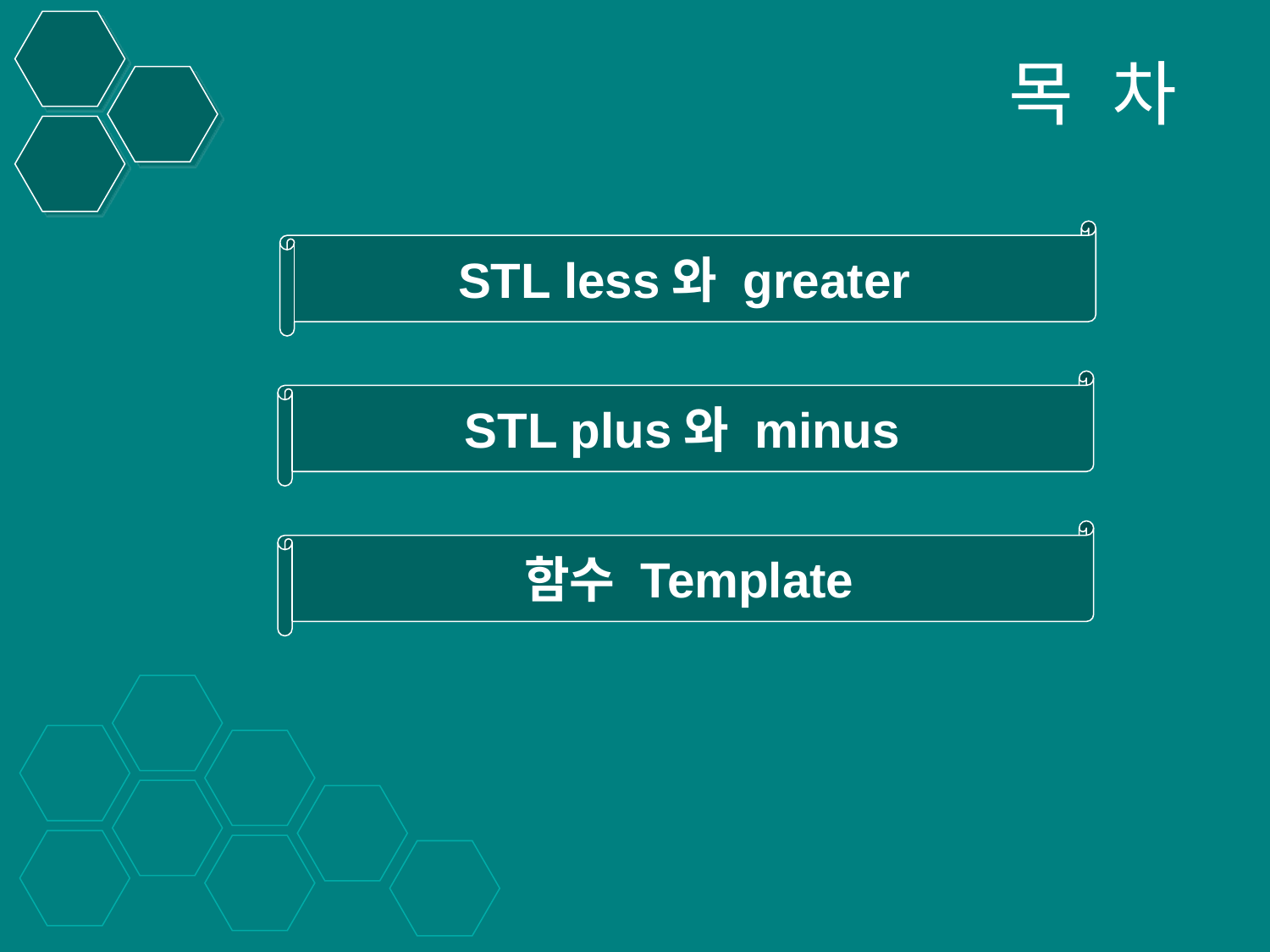

# 목  차
STL less와 greater
STL plus와 minus
함수 Template